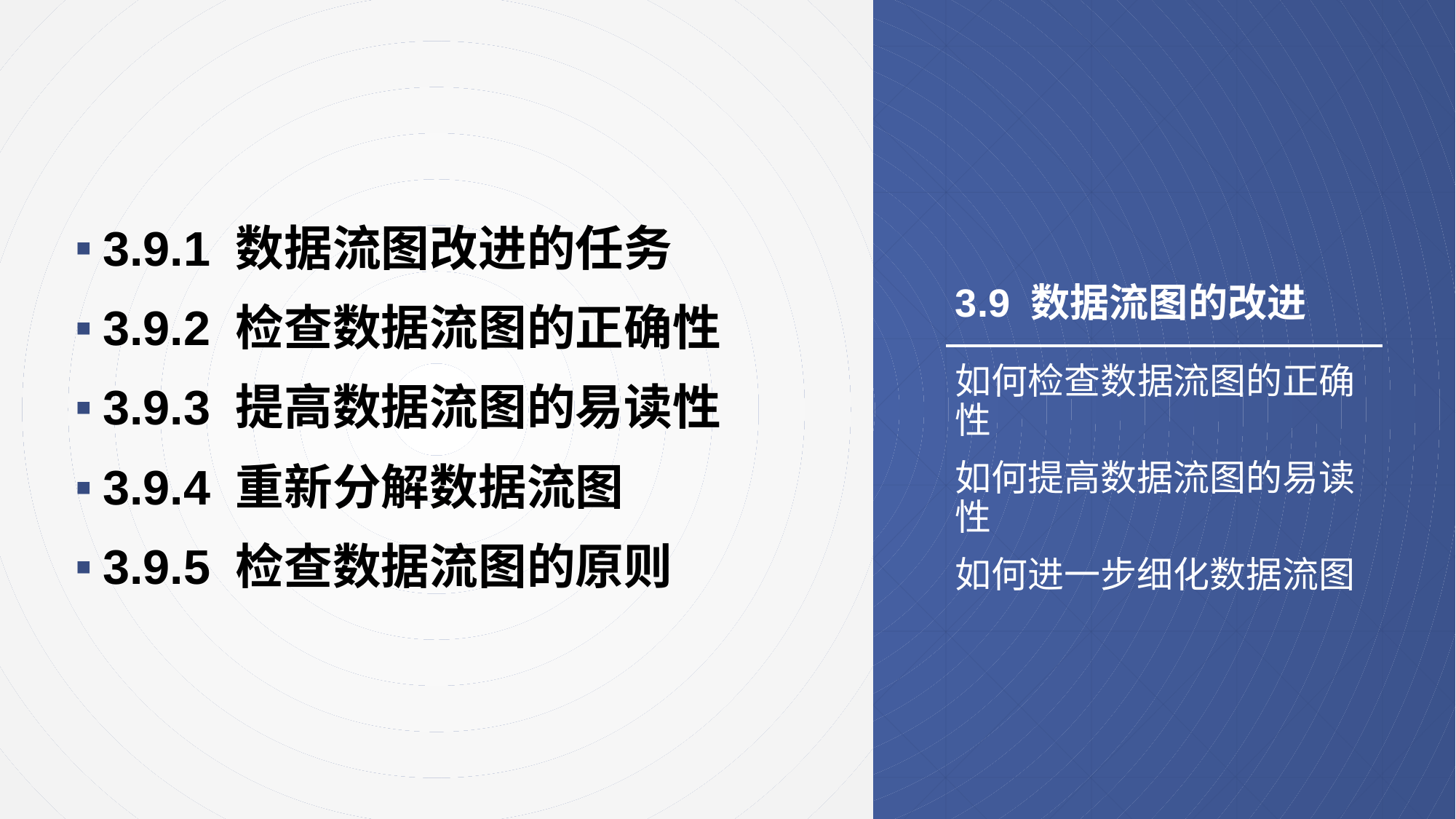

3.9.1 数据流图改进的任务
3.9.2 检查数据流图的正确性
3.9.3 提高数据流图的易读性
3.9.4 重新分解数据流图
3.9.5 检查数据流图的原则
# 3.9 数据流图的改进
如何检查数据流图的正确性
如何提高数据流图的易读性
如何进一步细化数据流图